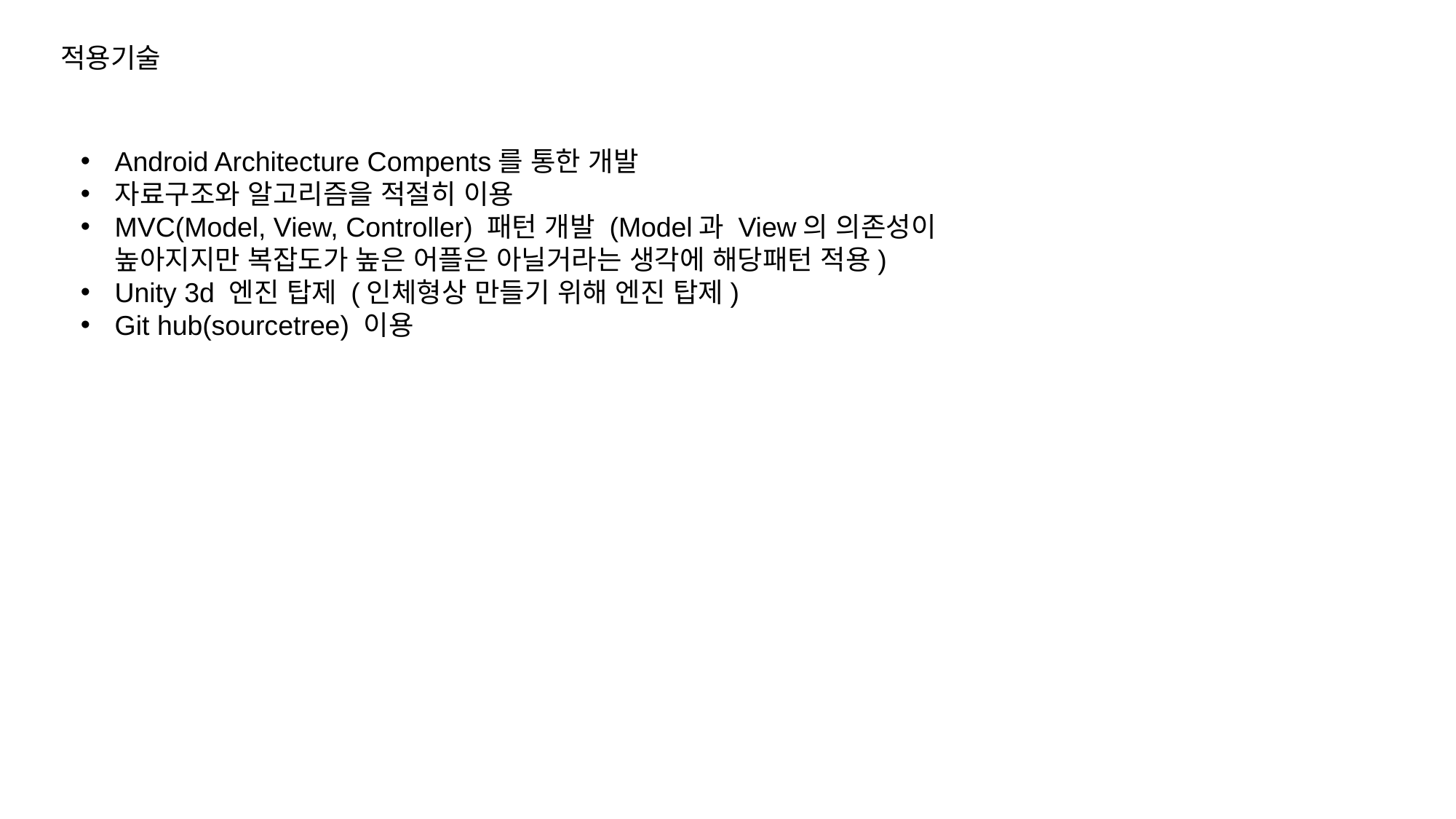

적용기술
Android Architecture Compents를 통한 개발
자료구조와 알고리즘을 적절히 이용
MVC(Model, View, Controller) 패턴 개발 (Model과 View의 의존성이 높아지지만 복잡도가 높은 어플은 아닐거라는 생각에 해당패턴 적용)
Unity 3d 엔진 탑제 (인체형상 만들기 위해 엔진 탑제)
Git hub(sourcetree) 이용